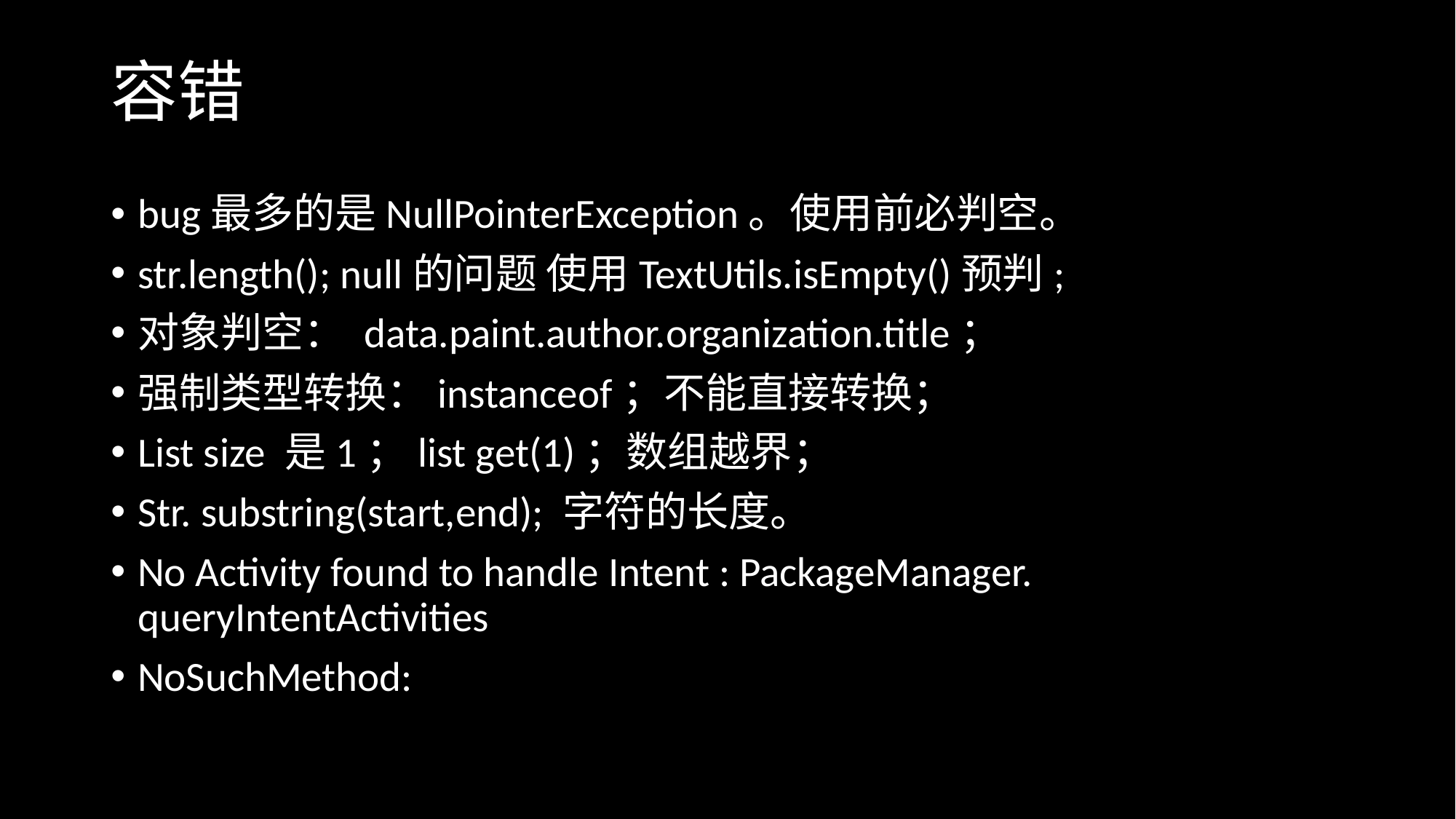

# 容错
bug最多的是NullPointerException。使用前必判空。
str.length(); null的问题 使用TextUtils.isEmpty()预判;
对象判空： data.paint.author.organization.title；
强制类型转换：instanceof；不能直接转换；
List size 是1；list get(1)；数组越界；
Str. substring(start,end); 字符的长度。
No Activity found to handle Intent : PackageManager. queryIntentActivities
NoSuchMethod: